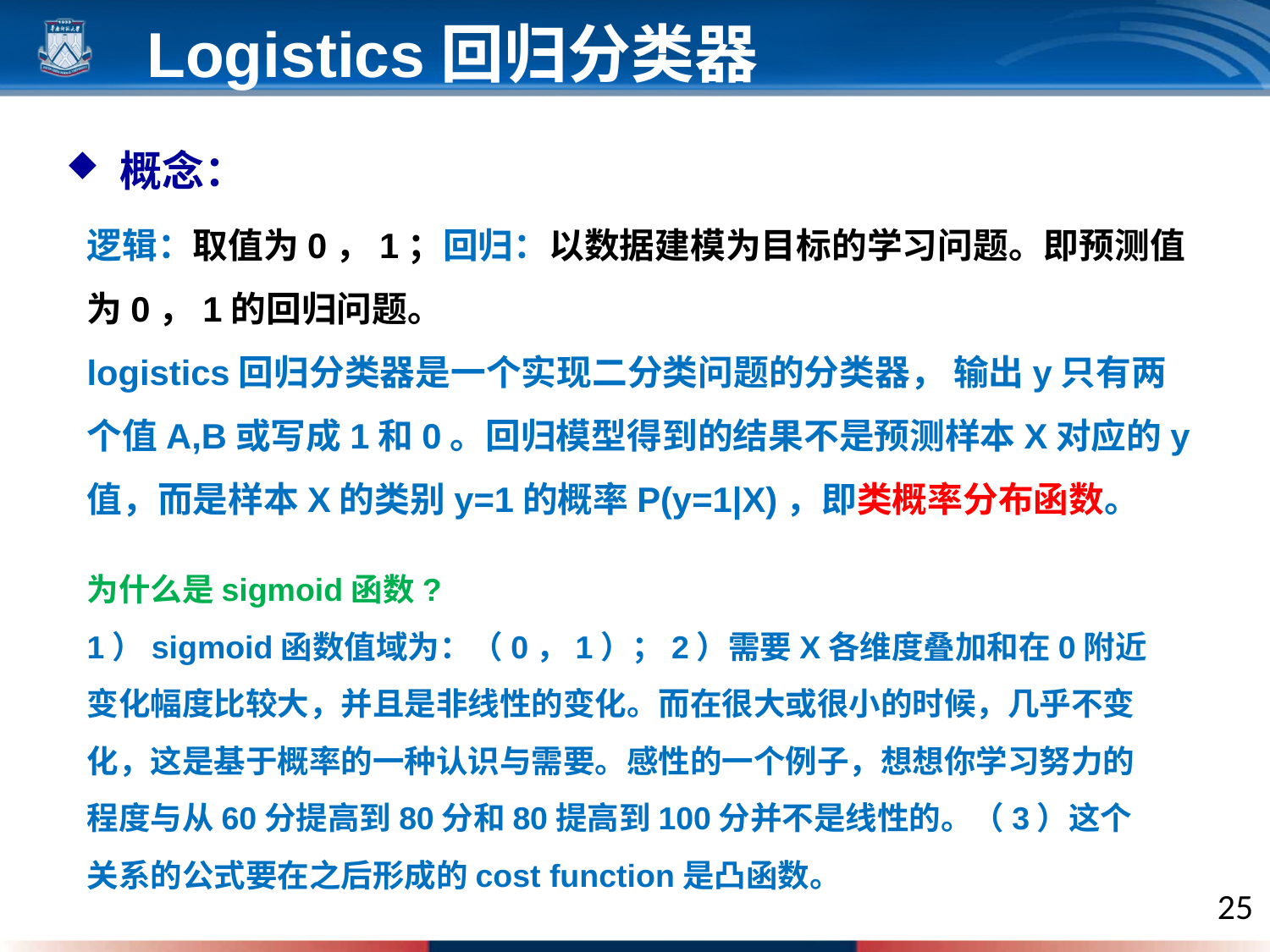

Logistics回归分类器
 概念：
逻辑：取值为0，1；回归：以数据建模为目标的学习问题。即预测值为0，1的回归问题。
logistics回归分类器是一个实现二分类问题的分类器， 输出y只有两个值A,B或写成1和0。回归模型得到的结果不是预测样本X对应的y值，而是样本X的类别y=1的概率P(y=1|X)，即类概率分布函数。
为什么是sigmoid函数?
1）sigmoid函数值域为：（0，1）；2）需要X各维度叠加和在0附近变化幅度比较大，并且是非线性的变化。而在很大或很小的时候，几乎不变化，这是基于概率的一种认识与需要。感性的一个例子，想想你学习努力的程度与从60分提高到80分和80提高到100分并不是线性的。（3）这个关系的公式要在之后形成的cost function是凸函数。